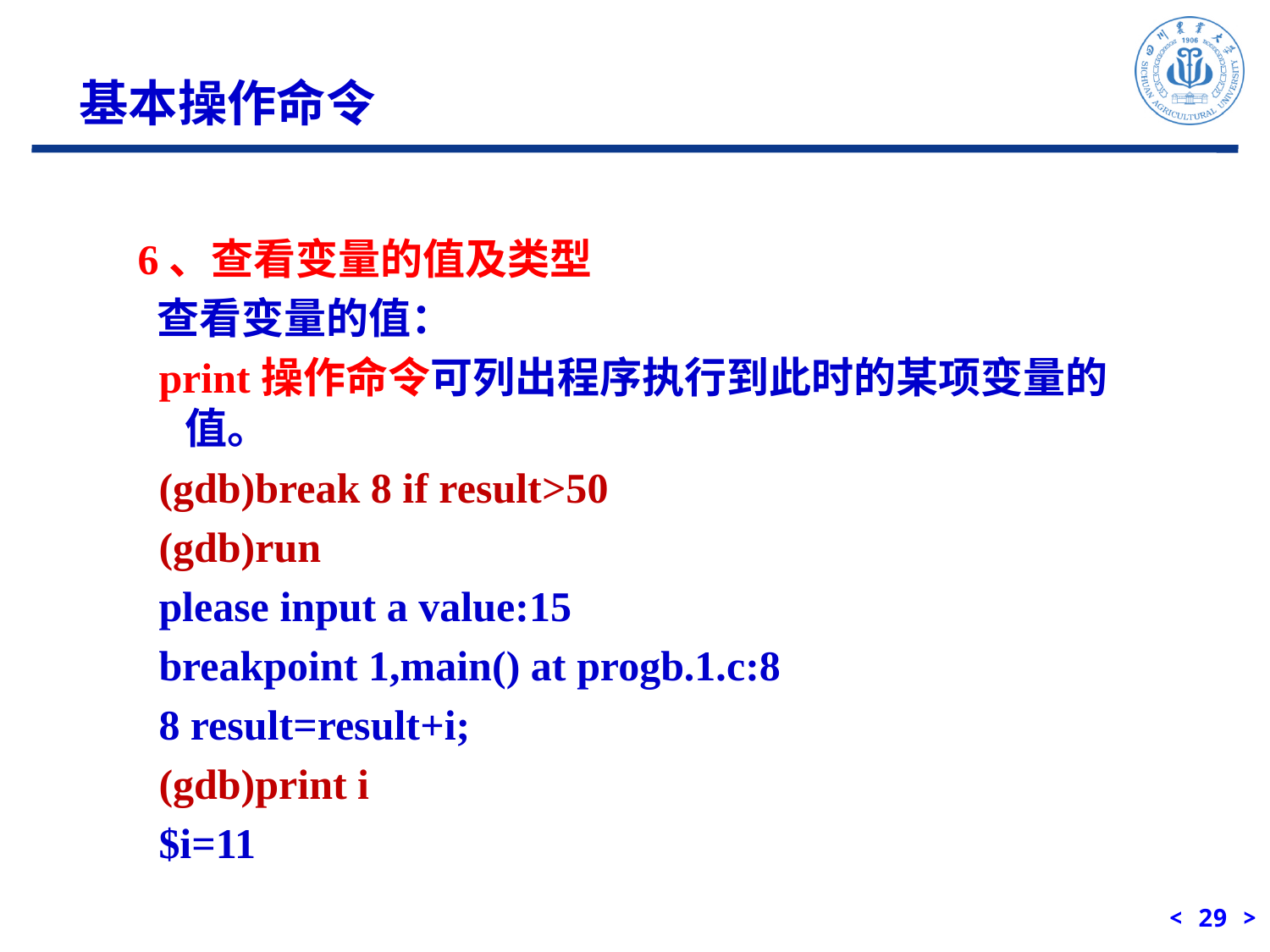

基本操作命令
6、查看变量的值及类型
 查看变量的值：
  print操作命令可列出程序执行到此时的某项变量的值。
  (gdb)break 8 if result>50
  (gdb)run
  please input a value:15
  breakpoint 1,main() at progb.1.c:8
  8 result=result+i;
  (gdb)print i
  $i=11